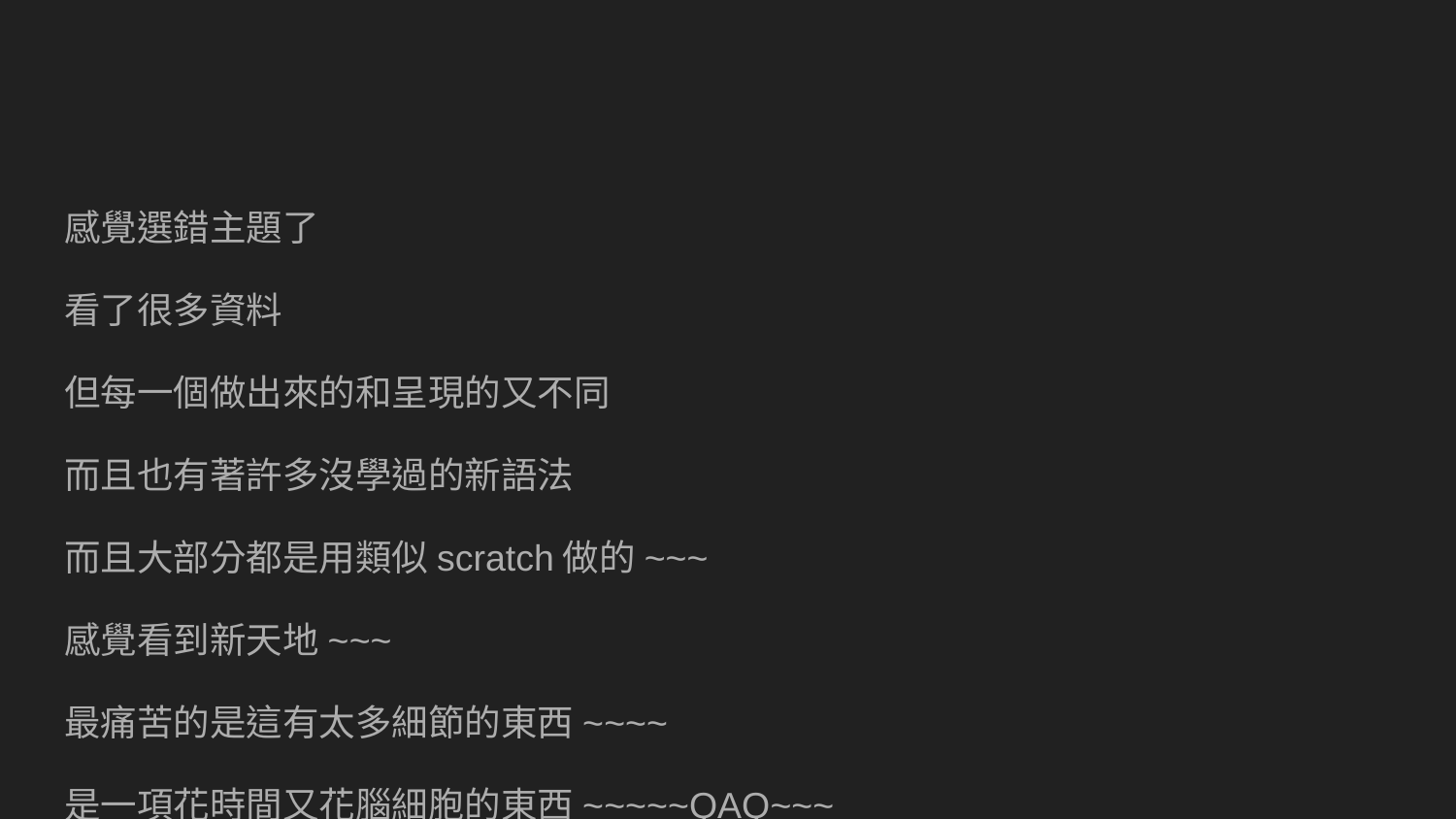

#
感覺選錯主題了
看了很多資料
但每一個做出來的和呈現的又不同
而且也有著許多沒學過的新語法
而且大部分都是用類似scratch做的~~~
感覺看到新天地~~~
最痛苦的是這有太多細節的東西~~~~
是一項花時間又花腦細胞的東西~~~~~QAQ~~~